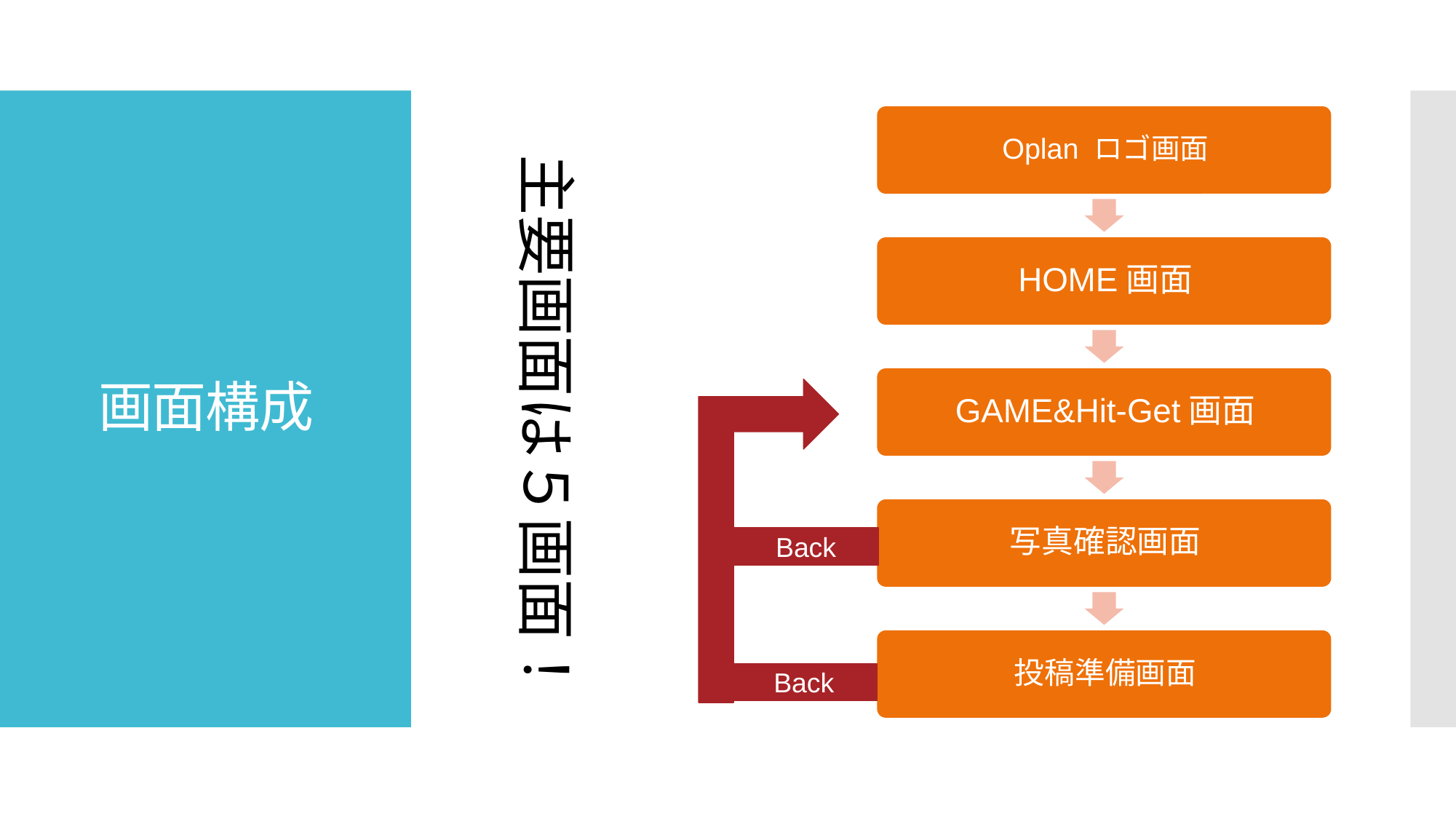

Oplan ロゴ画面

HOME画面

GAME&Hit-Get画面

写真確認画面

投稿準備画面
# 画面構成
主要画面は５画面！

Back
Back